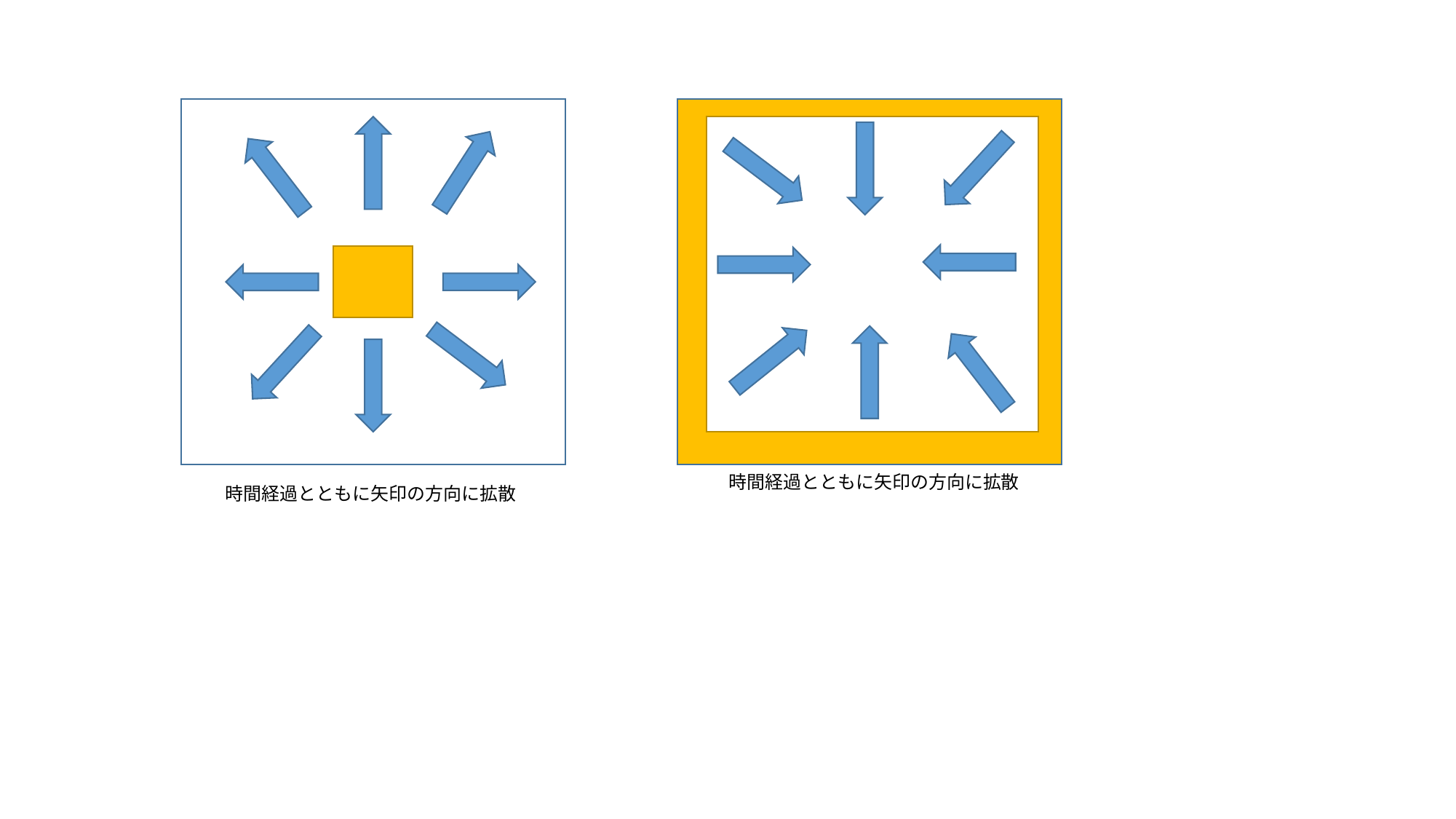

時間経過とともに矢印の方向に拡散
時間経過とともに矢印の方向に拡散